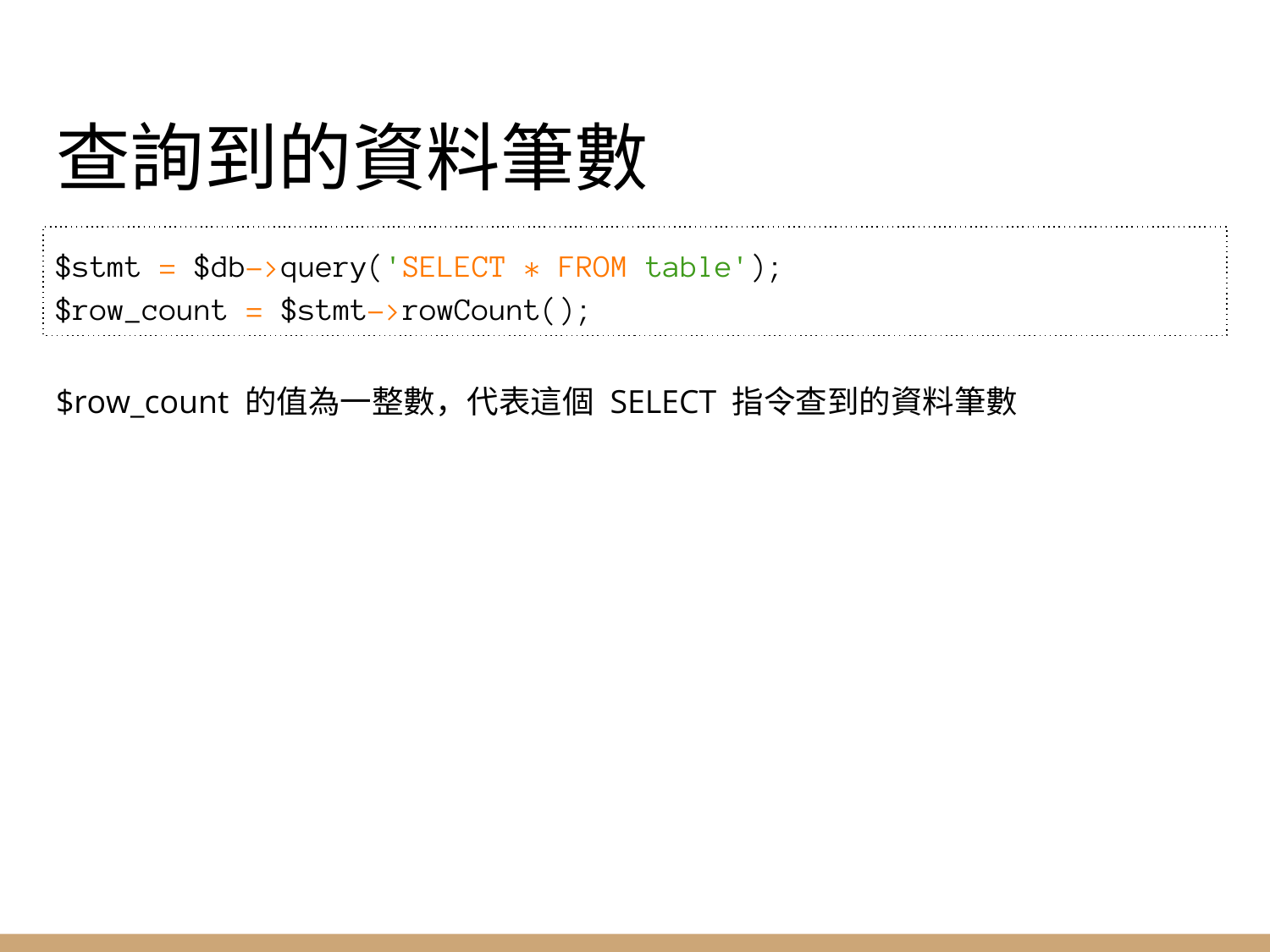

# 查詢到的資料筆數
$stmt = $db->query('SELECT * FROM table');
$row_count = $stmt->rowCount();

$row_count 的值為一整數，代表這個 SELECT 指令查到的資料筆數